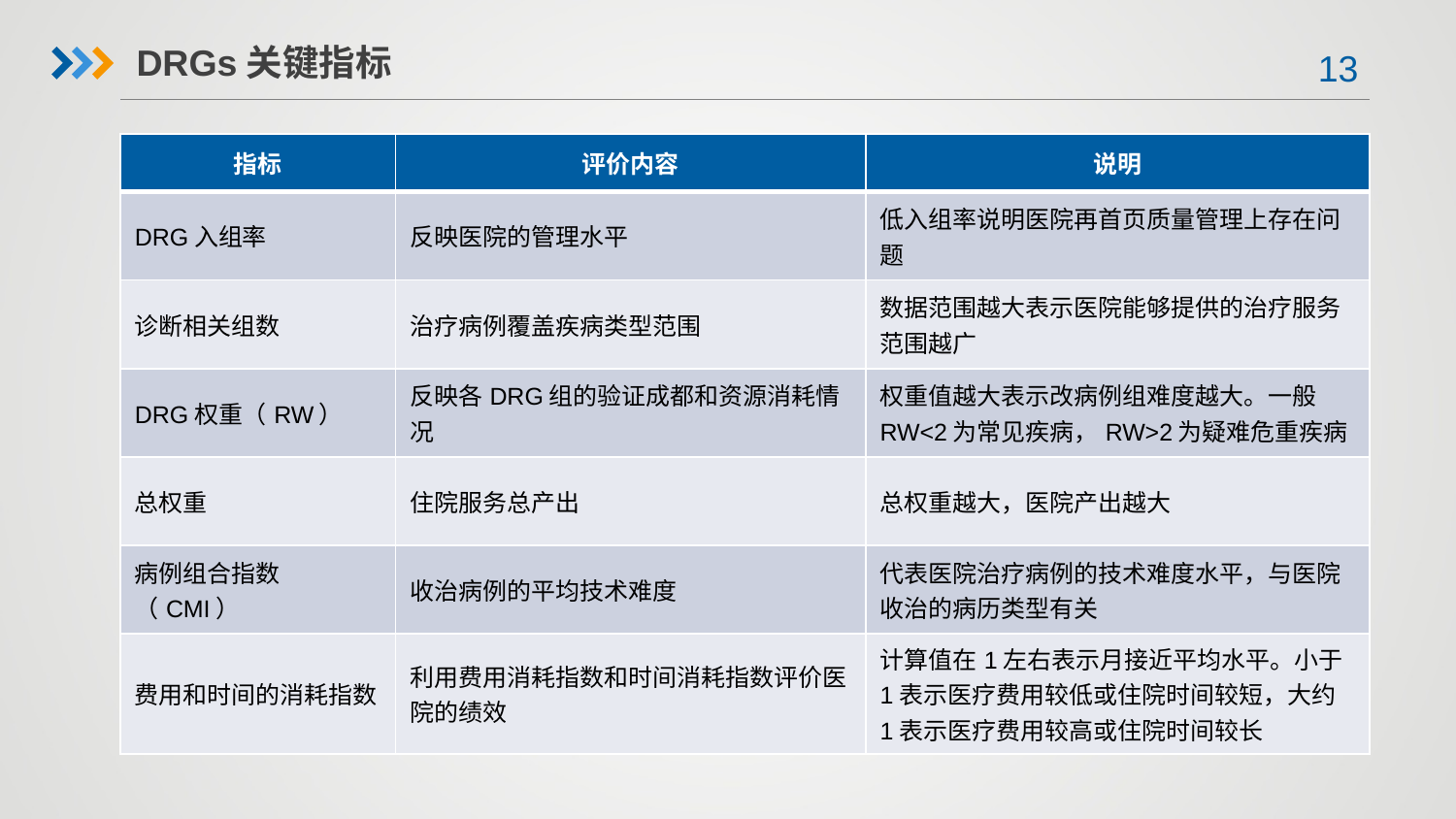

DRGs关键指标
| 指标 | 评价内容 | 说明 |
| --- | --- | --- |
| DRG入组率 | 反映医院的管理水平 | 低入组率说明医院再首页质量管理上存在问题 |
| 诊断相关组数 | 治疗病例覆盖疾病类型范围 | 数据范围越大表示医院能够提供的治疗服务范围越广 |
| DRG权重（RW） | 反映各DRG组的验证成都和资源消耗情况 | 权重值越大表示改病例组难度越大。一般RW<2为常见疾病，RW>2为疑难危重疾病 |
| 总权重 | 住院服务总产出 | 总权重越大，医院产出越大 |
| 病例组合指数（CMI） | 收治病例的平均技术难度 | 代表医院治疗病例的技术难度水平，与医院收治的病历类型有关 |
| 费用和时间的消耗指数 | 利用费用消耗指数和时间消耗指数评价医院的绩效 | 计算值在1左右表示月接近平均水平。小于1表示医疗费用较低或住院时间较短，大约1表示医疗费用较高或住院时间较长 |